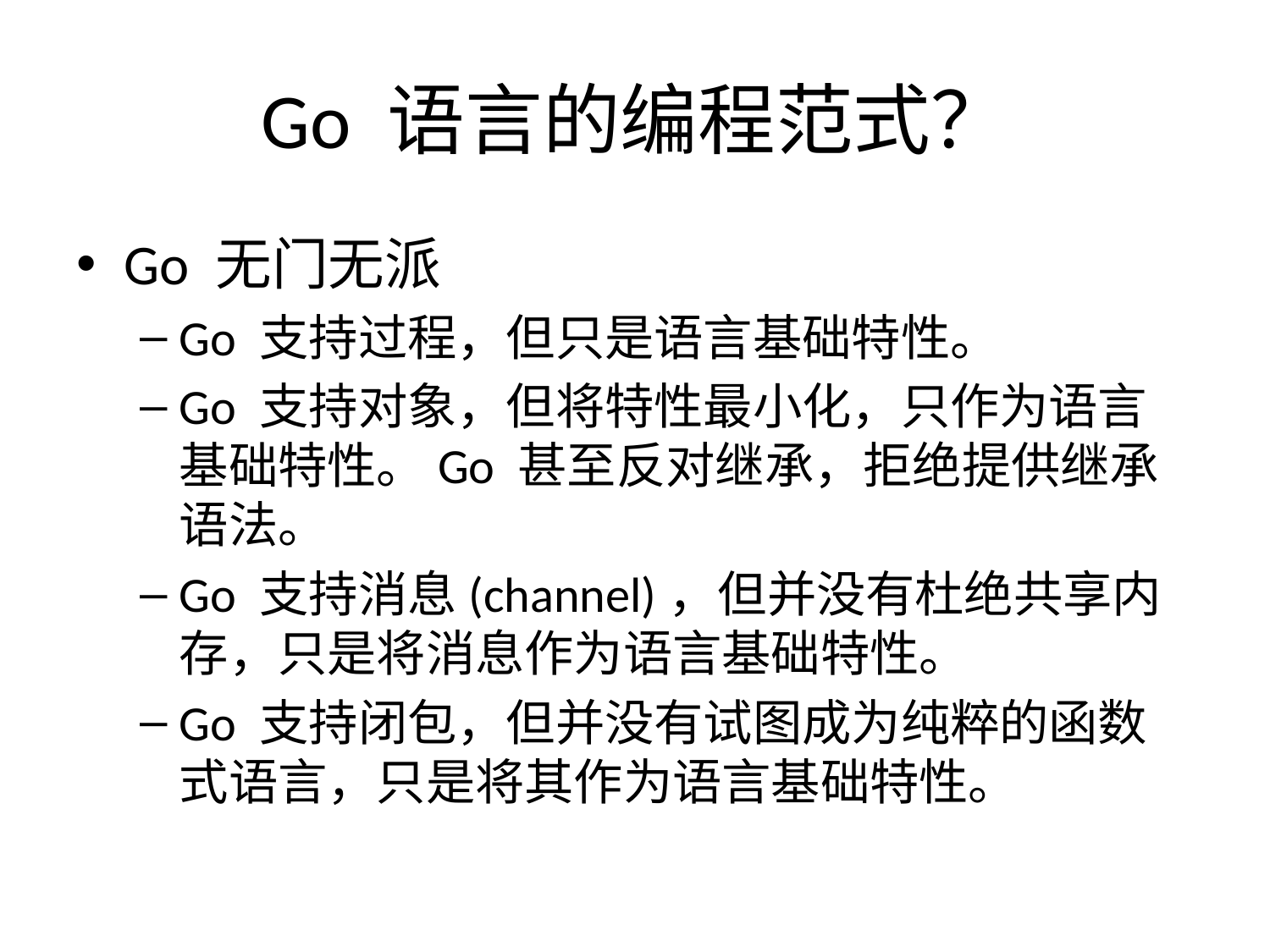

# Go 语言的编程范式？
Go 无门无派
Go 支持过程，但只是语言基础特性。
Go 支持对象，但将特性最小化，只作为语言基础特性。Go 甚至反对继承，拒绝提供继承语法。
Go 支持消息(channel)，但并没有杜绝共享内存，只是将消息作为语言基础特性。
Go 支持闭包，但并没有试图成为纯粹的函数式语言，只是将其作为语言基础特性。